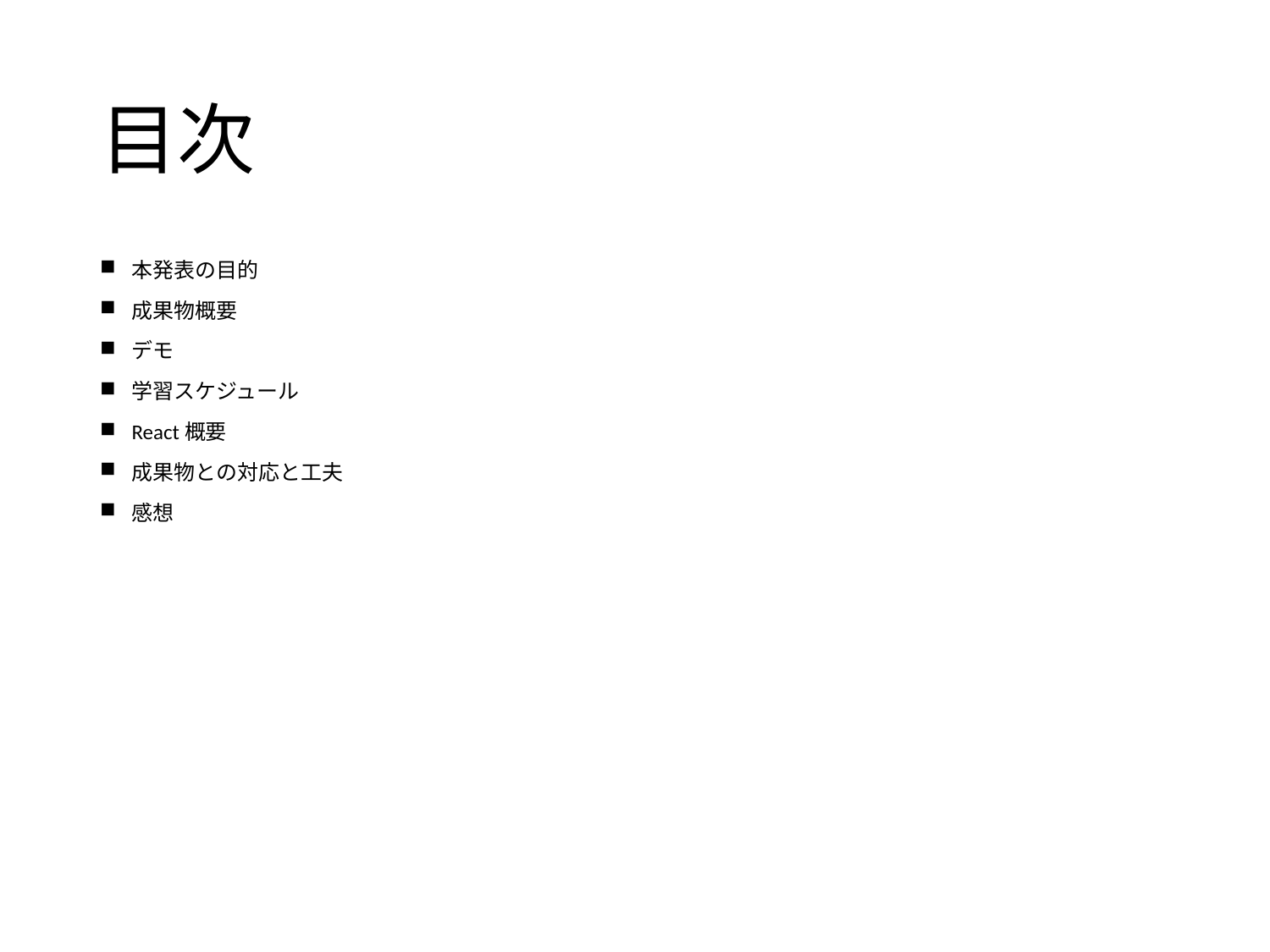

# 目次
本発表の目的
成果物概要
デモ
学習スケジュール
React概要
成果物との対応と工夫
感想